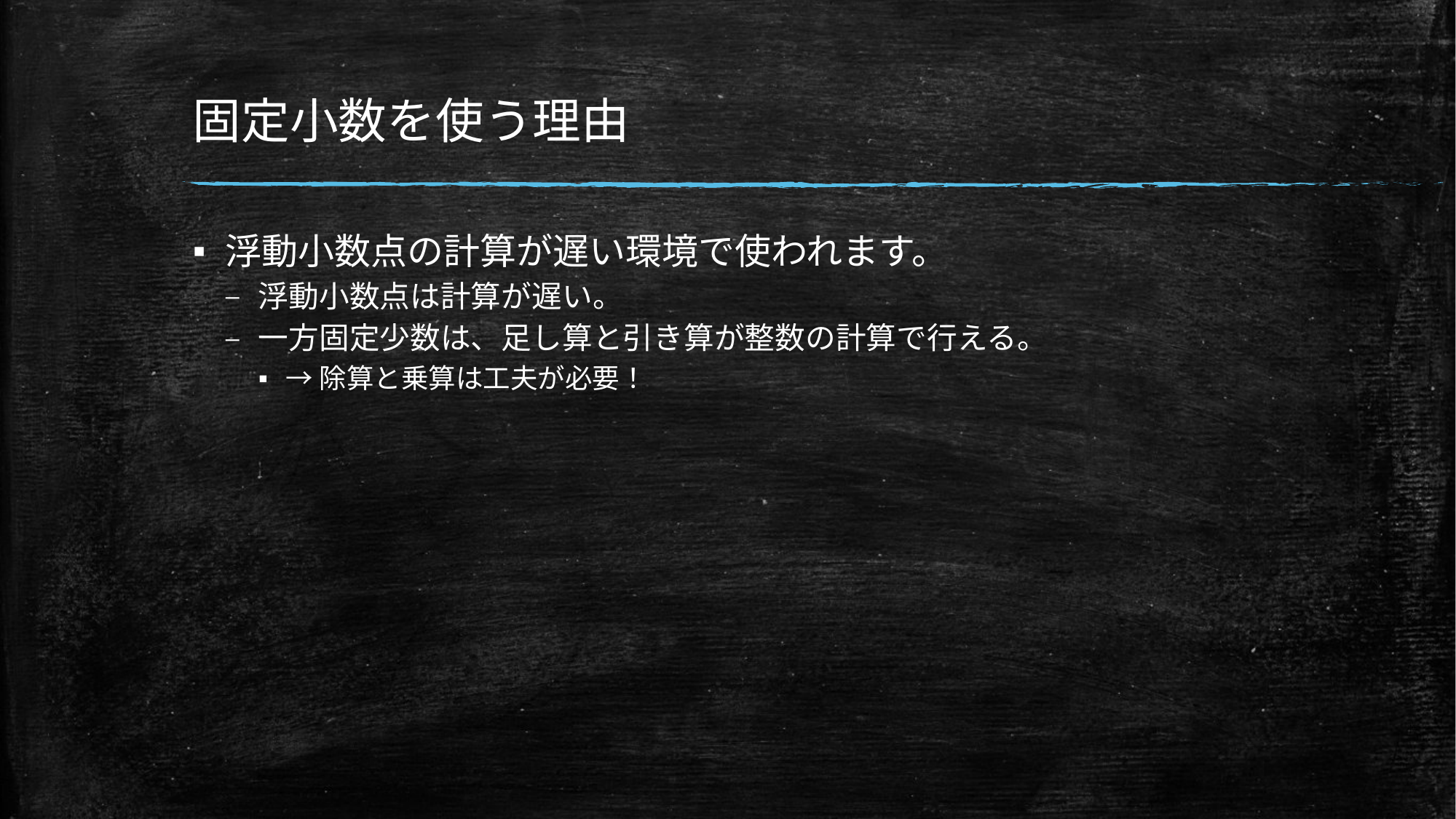

# 固定小数を使う理由
浮動小数点の計算が遅い環境で使われます。
浮動小数点は計算が遅い。
一方固定少数は、足し算と引き算が整数の計算で行える。
→除算と乗算は工夫が必要！